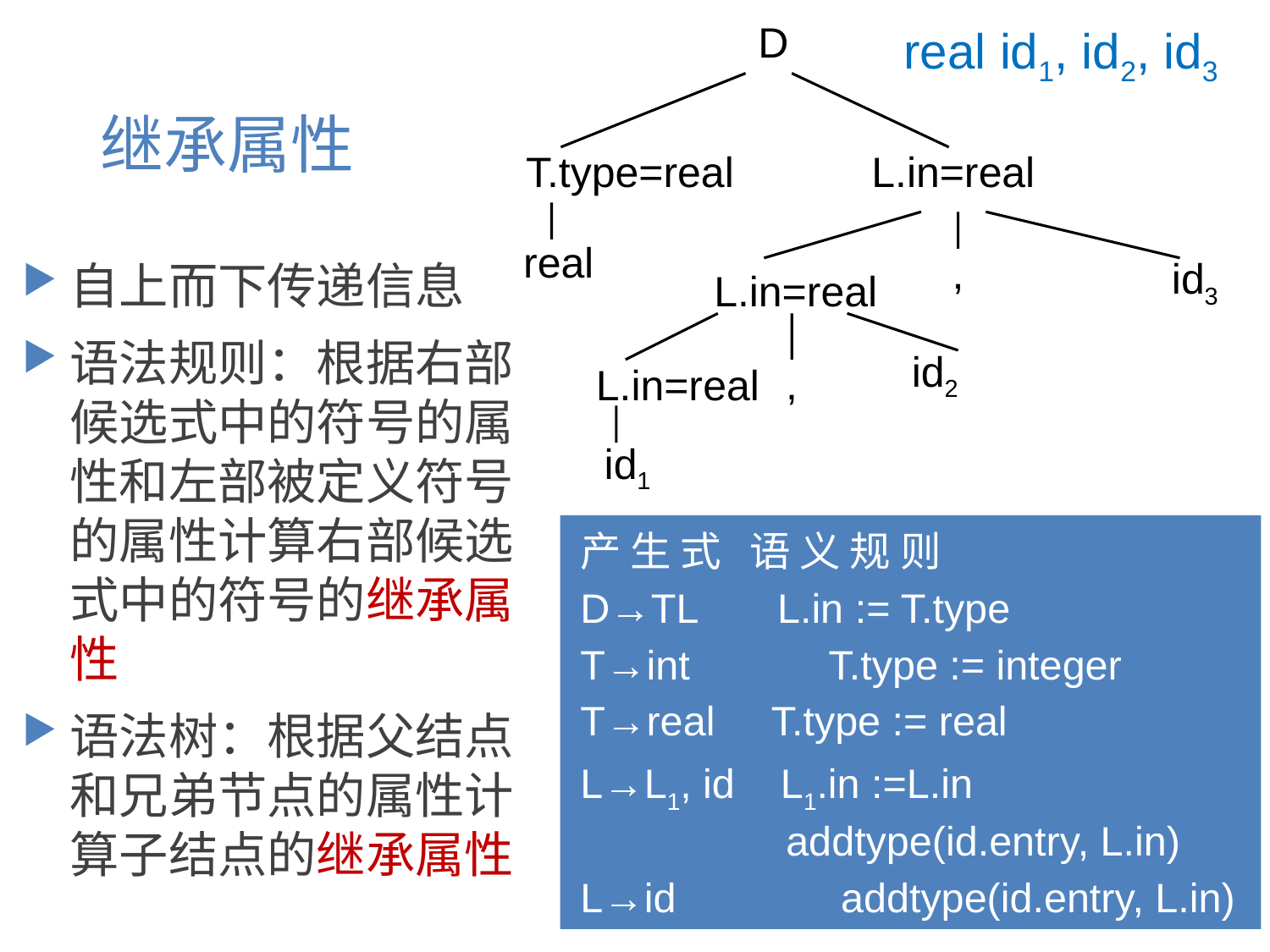

D

T.type=real
L.in=real

real
,
id3
L.in=real

id2
,
L.in=real

id1
real id1, id2, id3
# 继承属性
自上而下传递信息
语法规则：根据右部候选式中的符号的属性和左部被定义符号的属性计算右部候选式中的符号的继承属性
语法树：根据父结点和兄弟节点的属性计算子结点的继承属性
产 生 式 	语 义 规 则
D→TL       L.in := T.type
T→int	       T.type := integer
T→real     T.type := real
L→L1, id    L1.in :=L.in
                  addtype(id.entry, L.in)
L→id 	        addtype(id.entry, L.in)